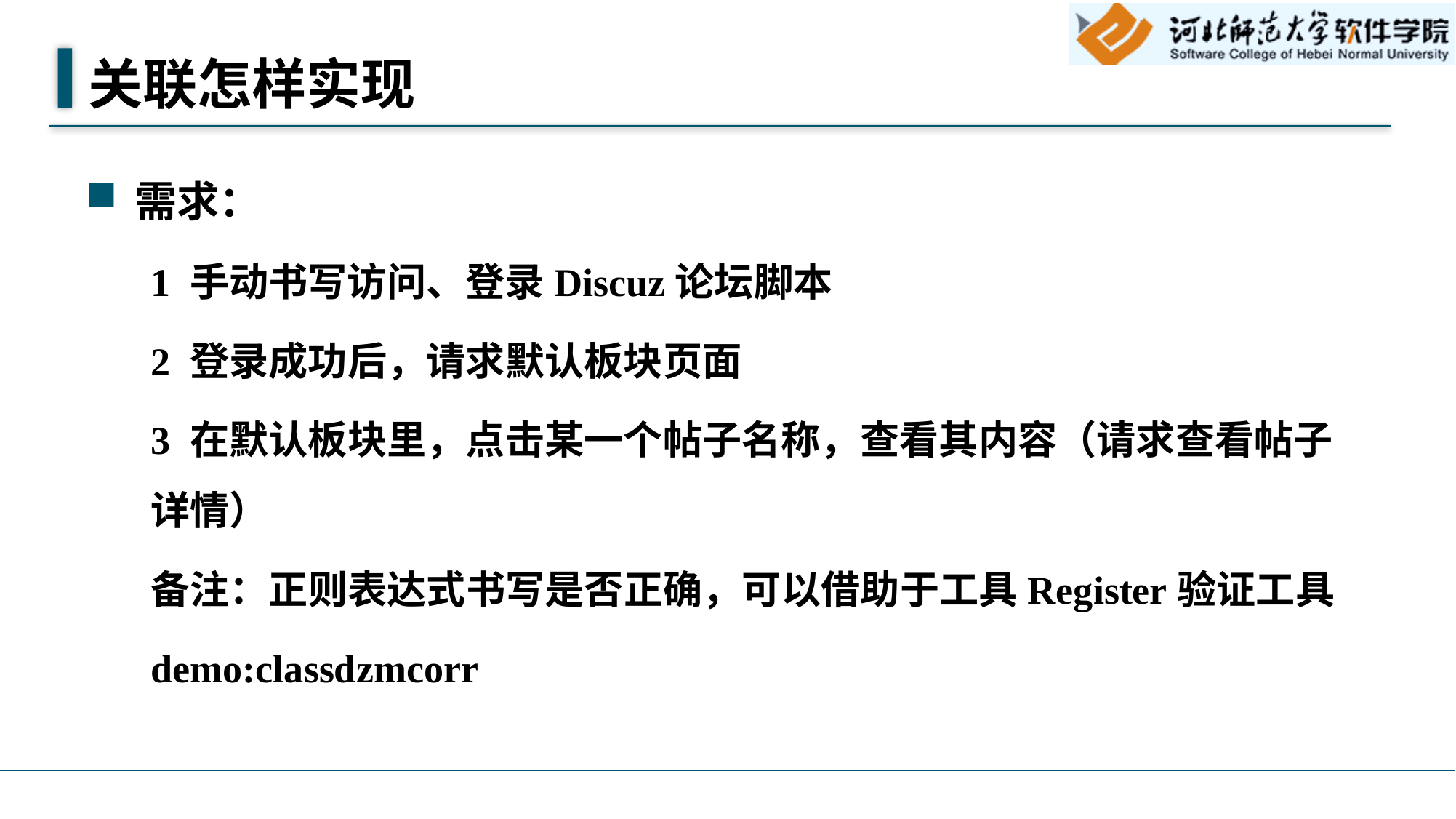

# 关联怎样实现
需求：
1 手动书写访问、登录Discuz论坛脚本
2 登录成功后，请求默认板块页面
3 在默认板块里，点击某一个帖子名称，查看其内容（请求查看帖子详情）
备注：正则表达式书写是否正确，可以借助于工具Register验证工具
demo:classdzmcorr